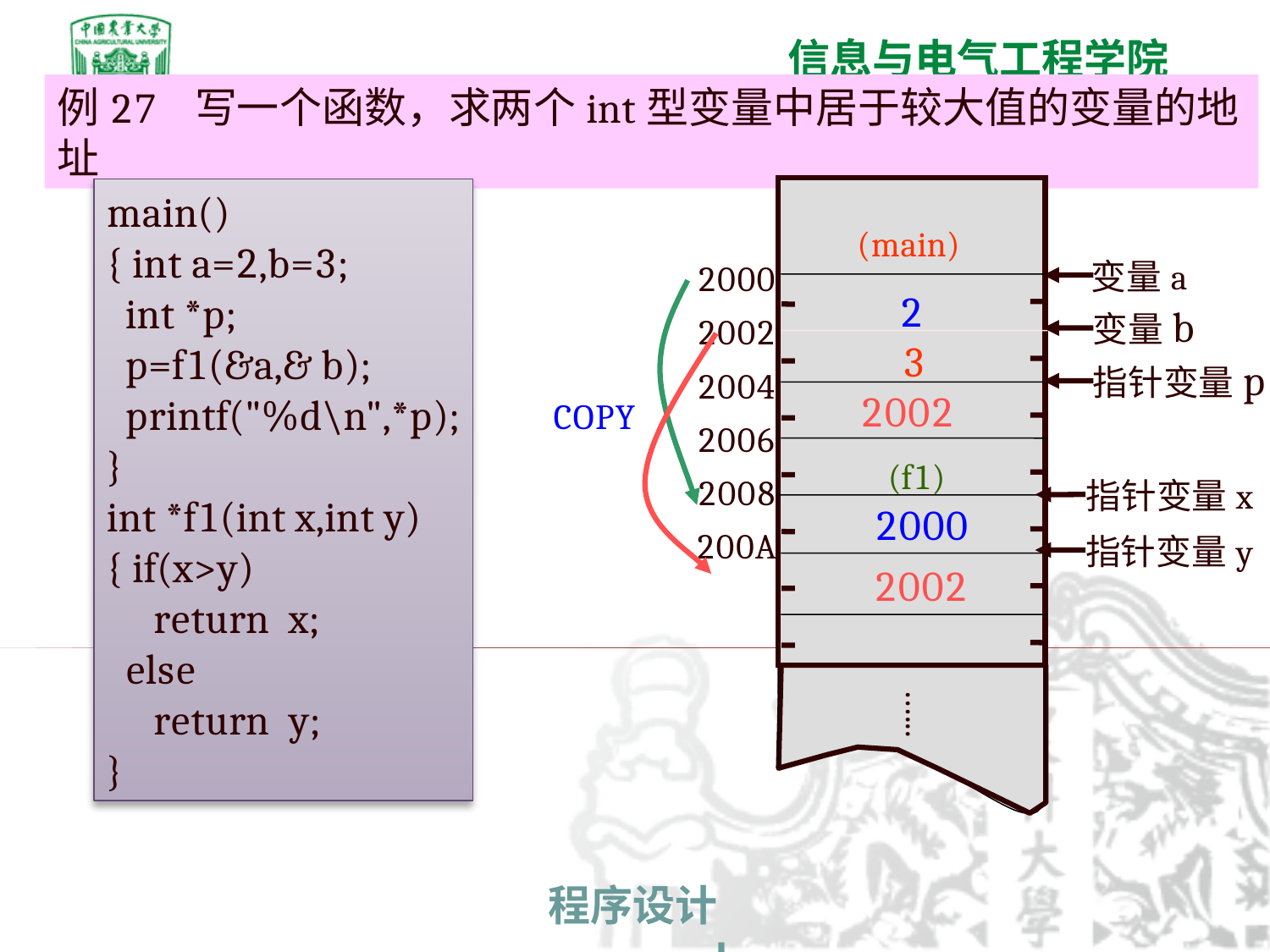

例27   写一个函数，求两个int型变量中居于较大值的变量的地址
main()
{ int a=2,b=3;
  int *p;
  p=f1(&a,& b);
  printf("%d\n",*p);
}
int *f1(int x,int y)
{ if(x>y)
     return  x;
  else
     return  y;
}

2000
2002
2004
2006
2008
200A

…...

(main)
变量a

  变量b

  指针变量p

2

COPY
3
**
2002
(f1)
  指针变量x

  指针变量y

2000
2002